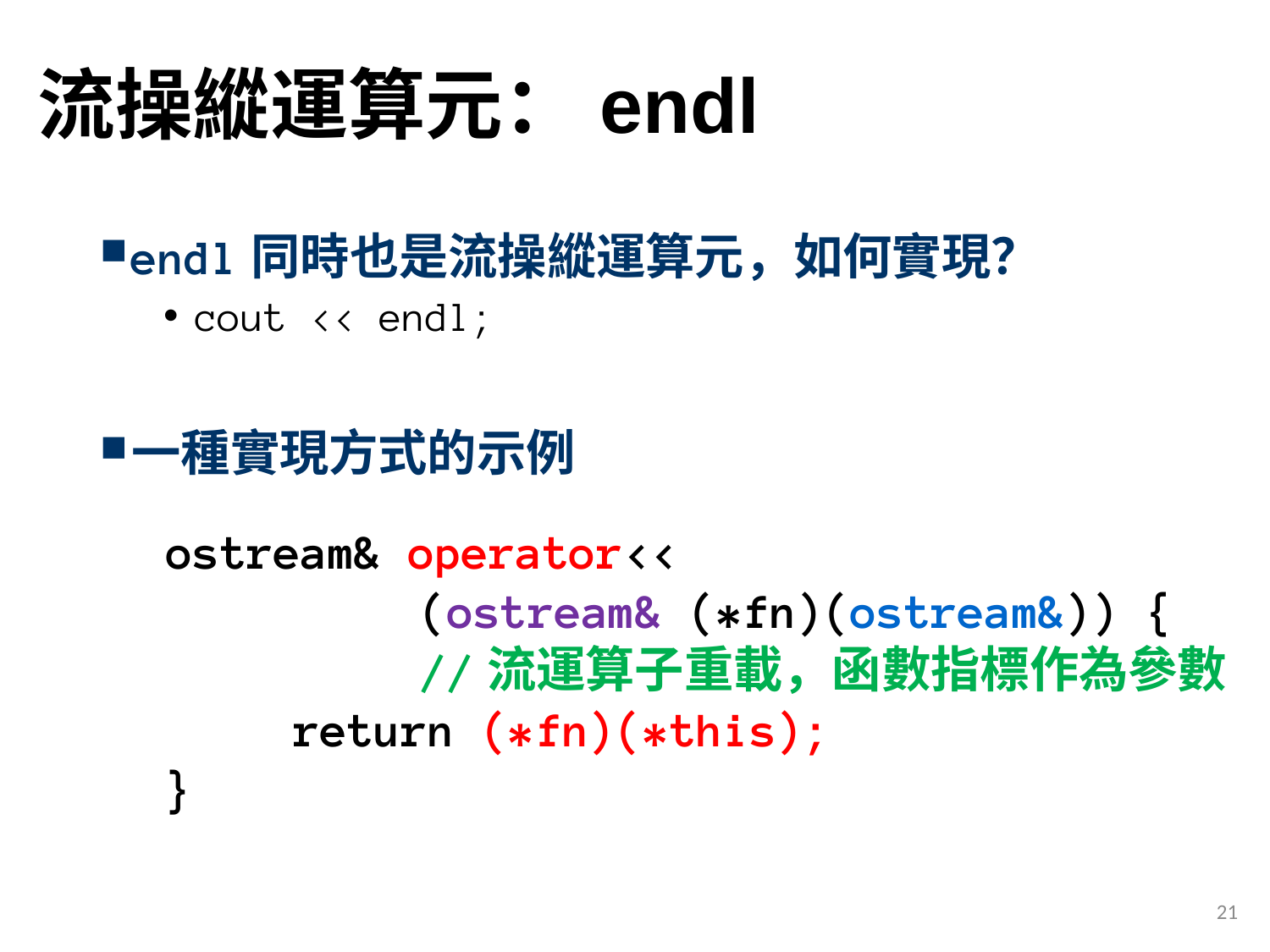

# 流操縱運算元：endl
endl同時也是流操縱運算元，如何實現？
cout << endl;

一種實現方式的示例

ostream& operator<<
		(ostream& (*fn)(ostream&)) {
		//流運算子重載，函數指標作為參數
	return (*fn)(*this);
}

21